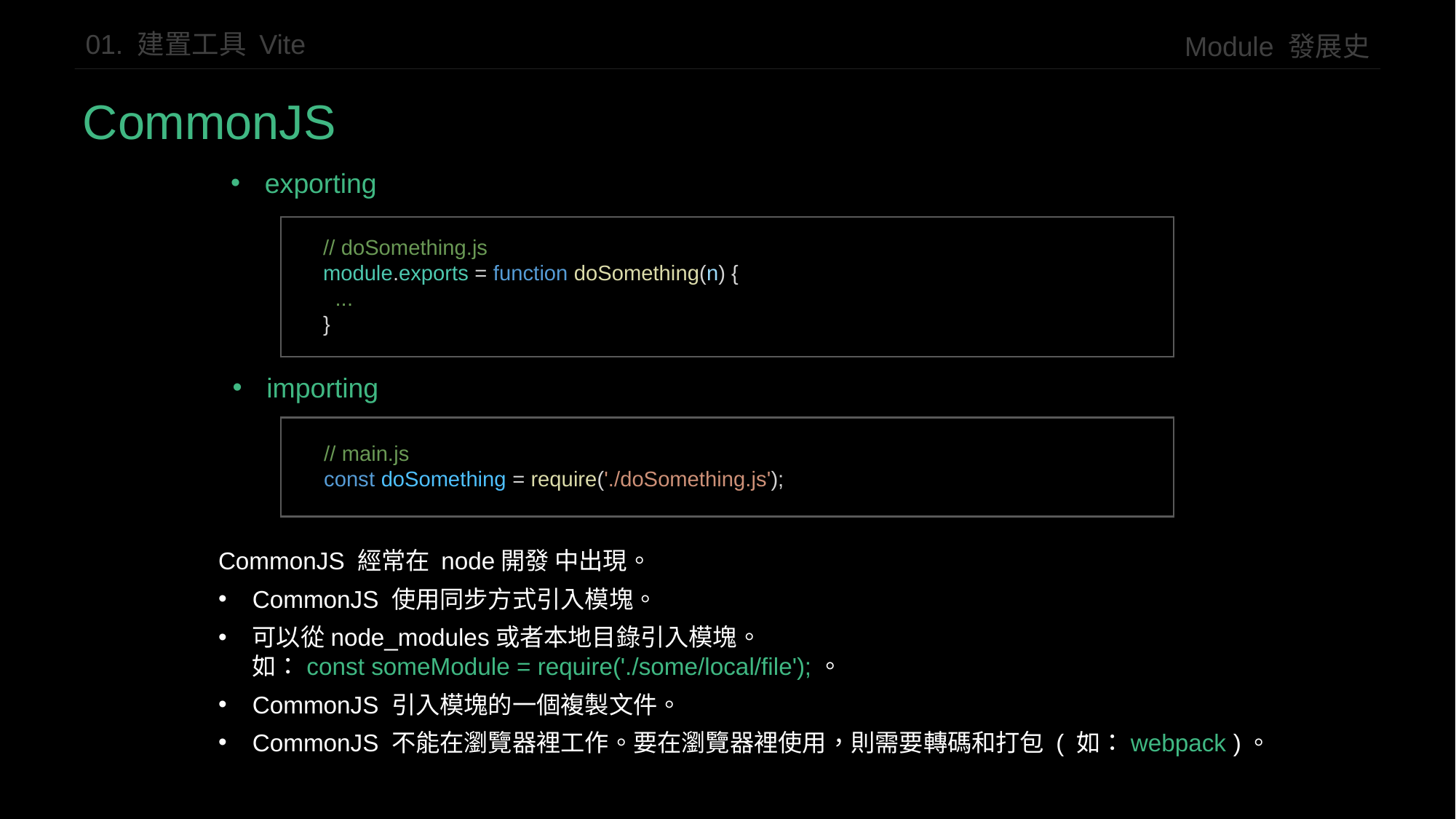

Module 發展史
01. 建置工具 Vite
CommonJS
exporting

// doSomething.js
module.exports = function doSomething(n) {
  ...
}
importing

// main.js
const doSomething = require('./doSomething.js');
CommonJS 經常在 node開發 中出現。
CommonJS 使用同步方式引入模塊。
可以從node_modules或者本地目錄引入模塊。
如：const someModule = require('./some/local/file');。
CommonJS 引入模塊的一個複製文件。
CommonJS 不能在瀏覽器裡工作。要在瀏覽器裡使用，則需要轉碼和打包 ( 如：webpack )。